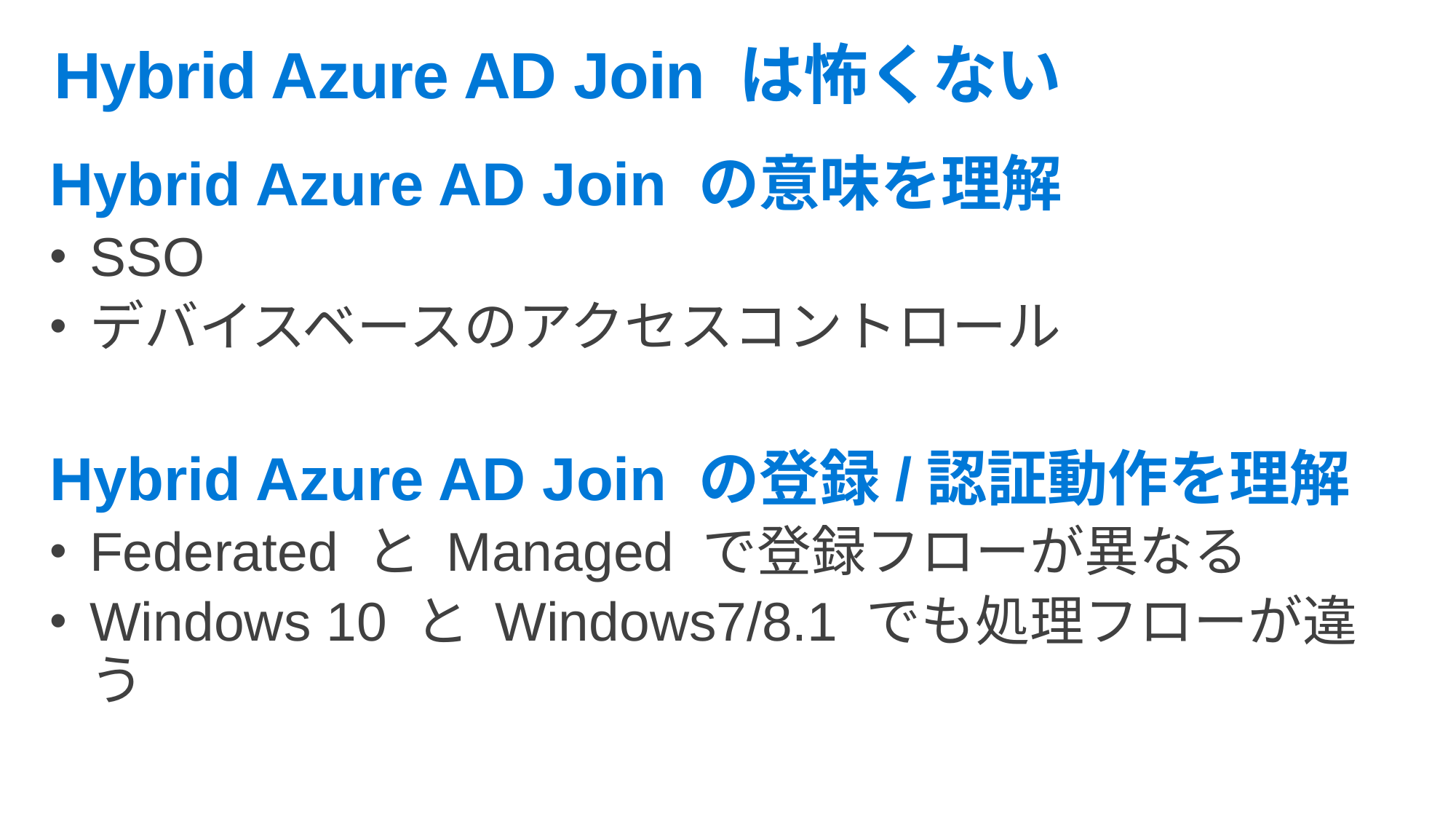

Hybrid Azure AD Join は怖くない
Hybrid Azure AD Join の意味を理解
SSO
デバイスベースのアクセスコントロール

Hybrid Azure AD Join の登録/認証動作を理解
Federated と Managed で登録フローが異なる
Windows 10 と Windows7/8.1 でも処理フローが違う